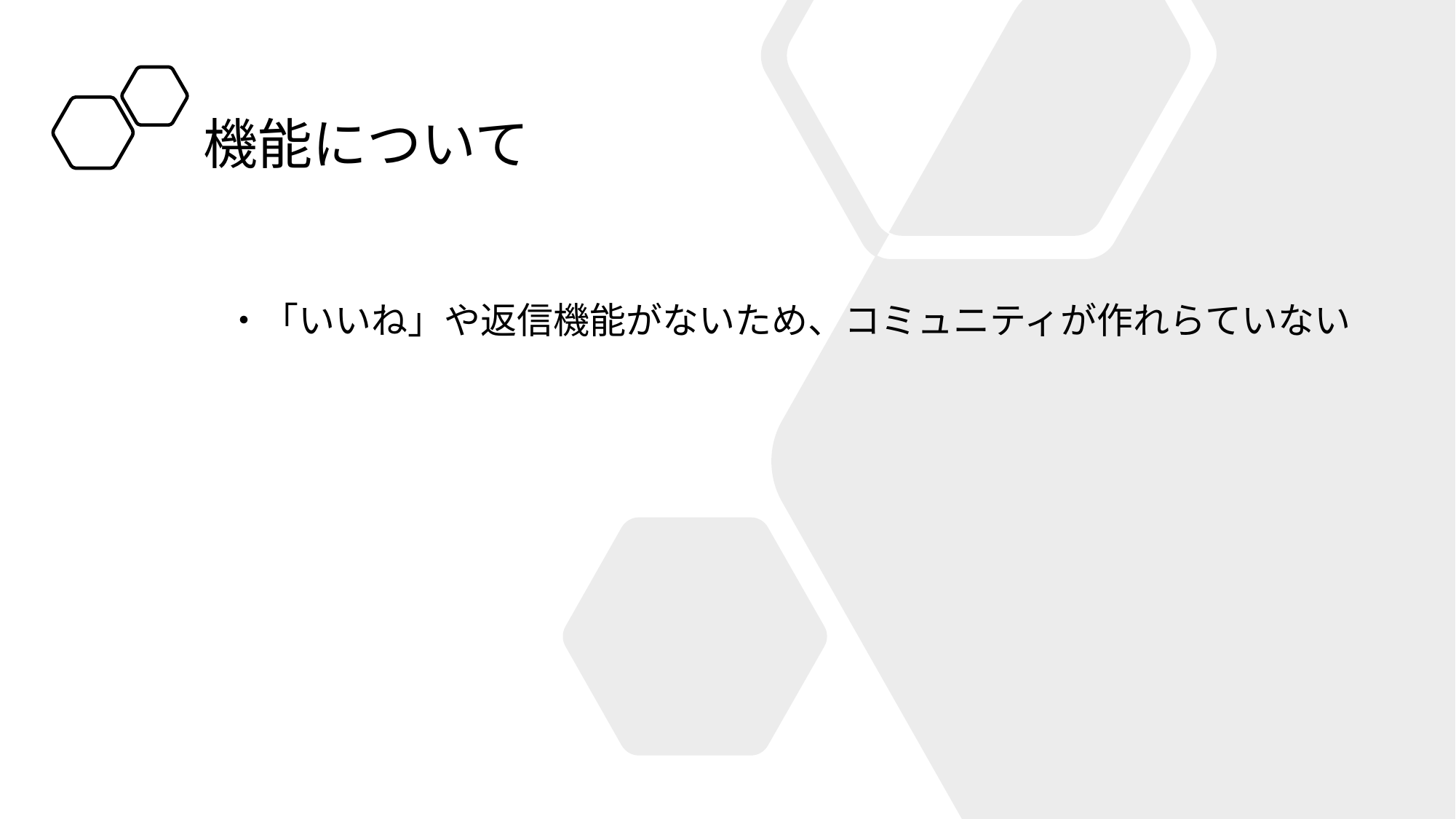

機能について
・「いいね」や返信機能がないため、コミュニティが作れらていない